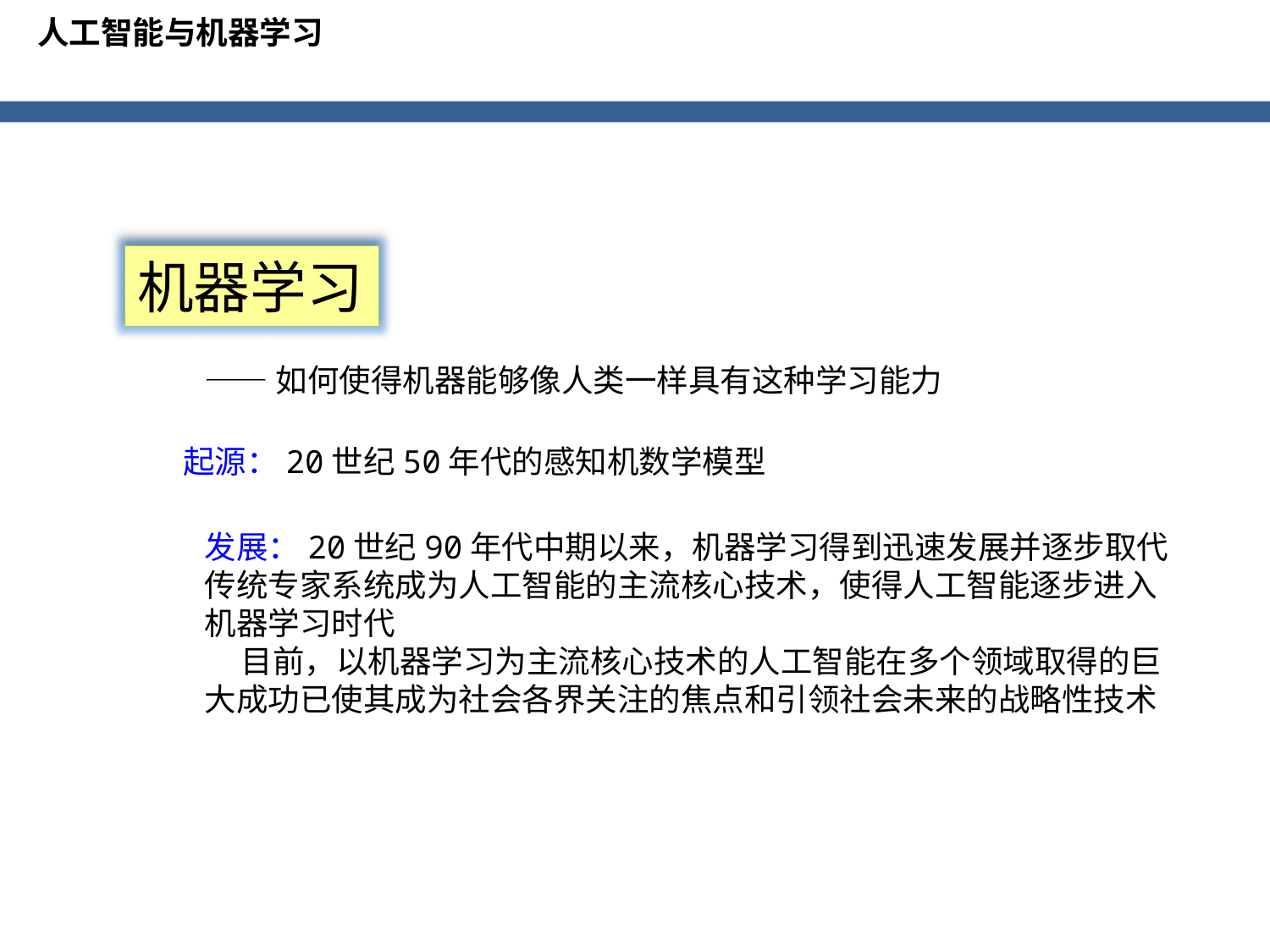

人工智能与机器学习
机器学习
——如何使得机器能够像人类一样具有这种学习能力
起源：20世纪50年代的感知机数学模型
发展：20世纪90年代中期以来，机器学习得到迅速发展并逐步取代传统专家系统成为人工智能的主流核心技术，使得人工智能逐步进入机器学习时代
    目前，以机器学习为主流核心技术的人工智能在多个领域取得的巨大成功已使其成为社会各界关注的焦点和引领社会未来的战略性技术